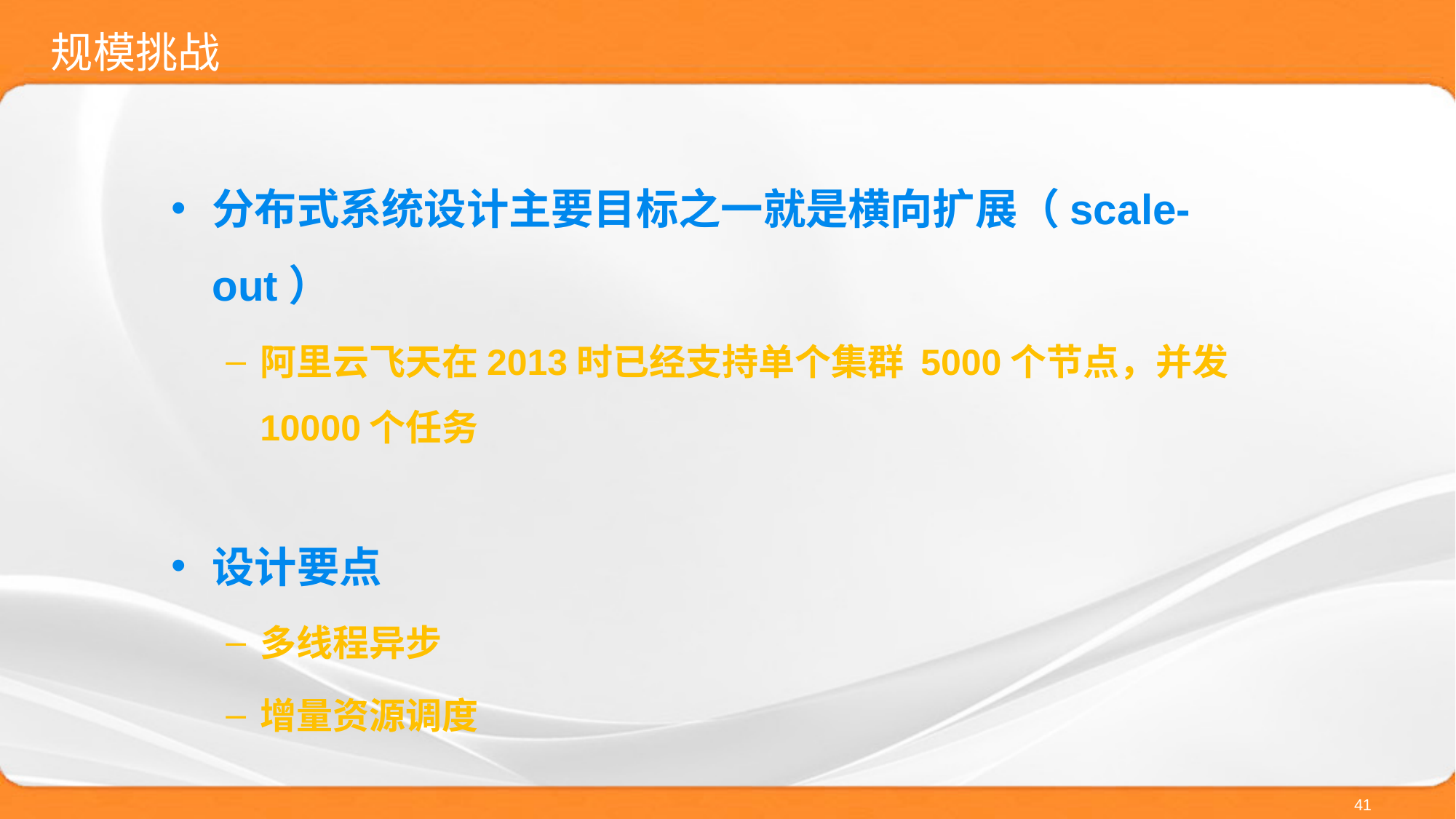

# 规模挑战
分布式系统设计主要目标之一就是横向扩展（scale-out）
阿里云飞天在2013时已经支持单个集群 5000个节点，并发10000个任务

设计要点
多线程异步
增量资源调度

41